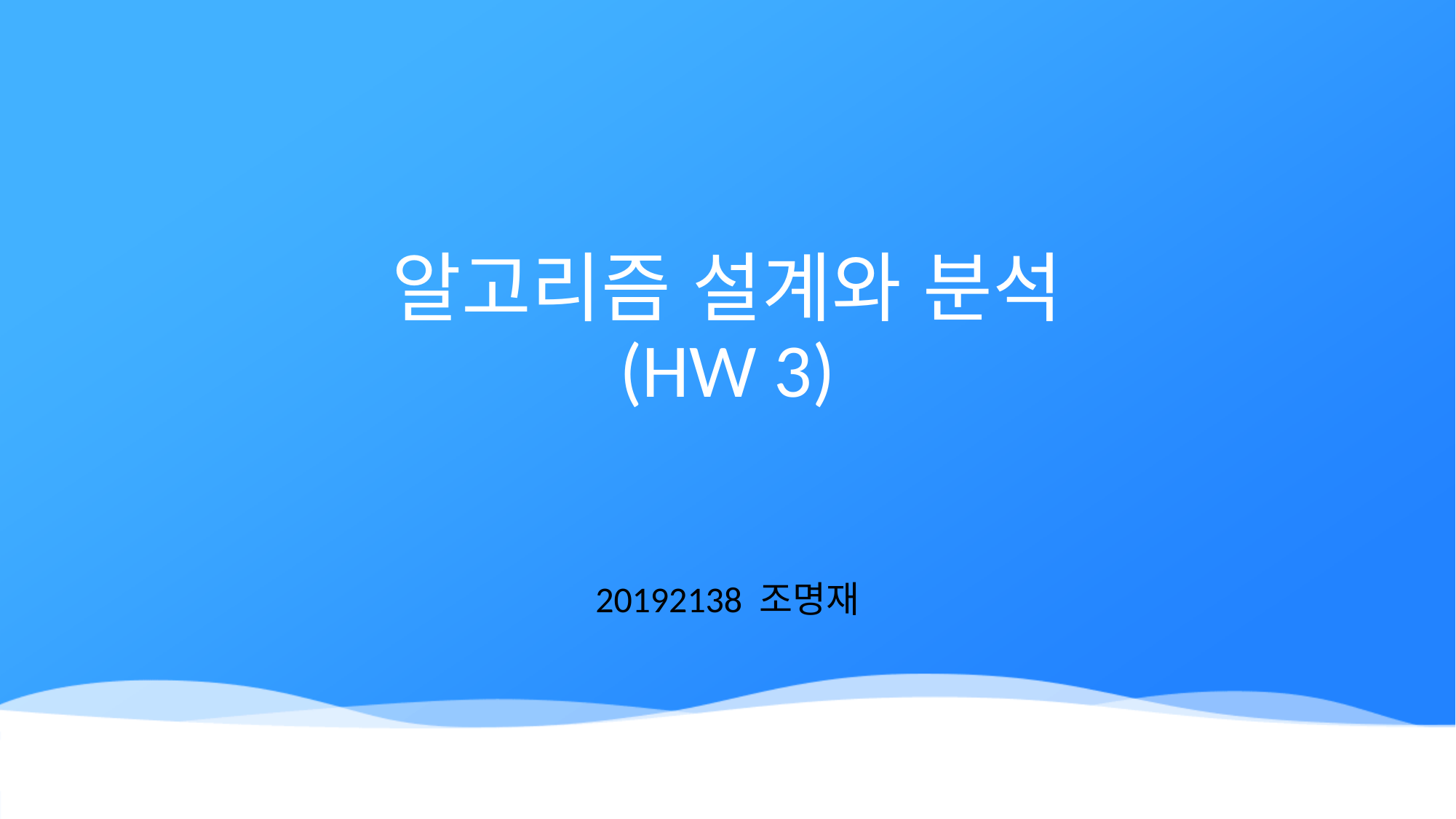

# 알고리즘 설계와 분석 (HW 3)
20192138 조명재